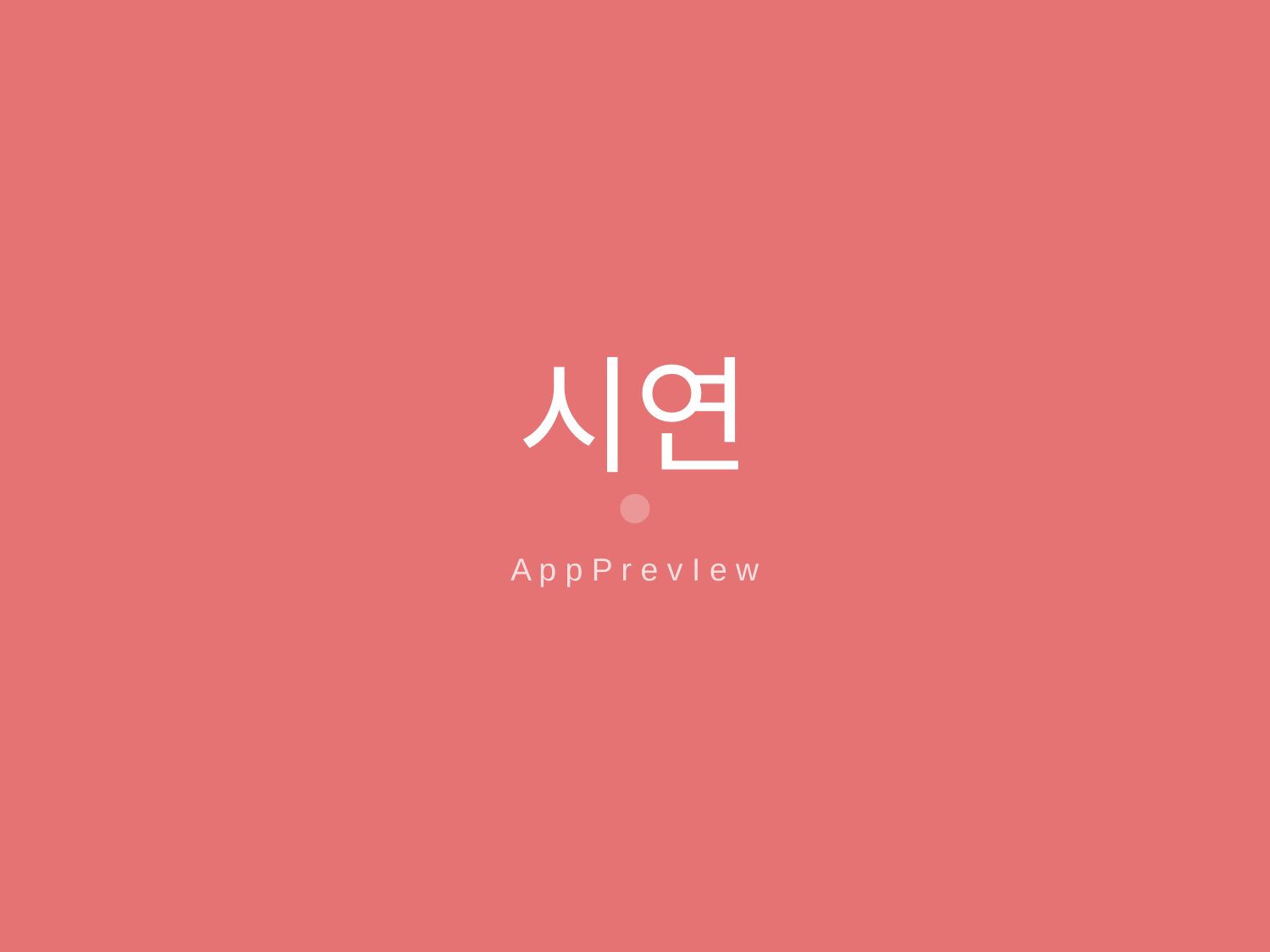

시연

A p p P r e v I e w